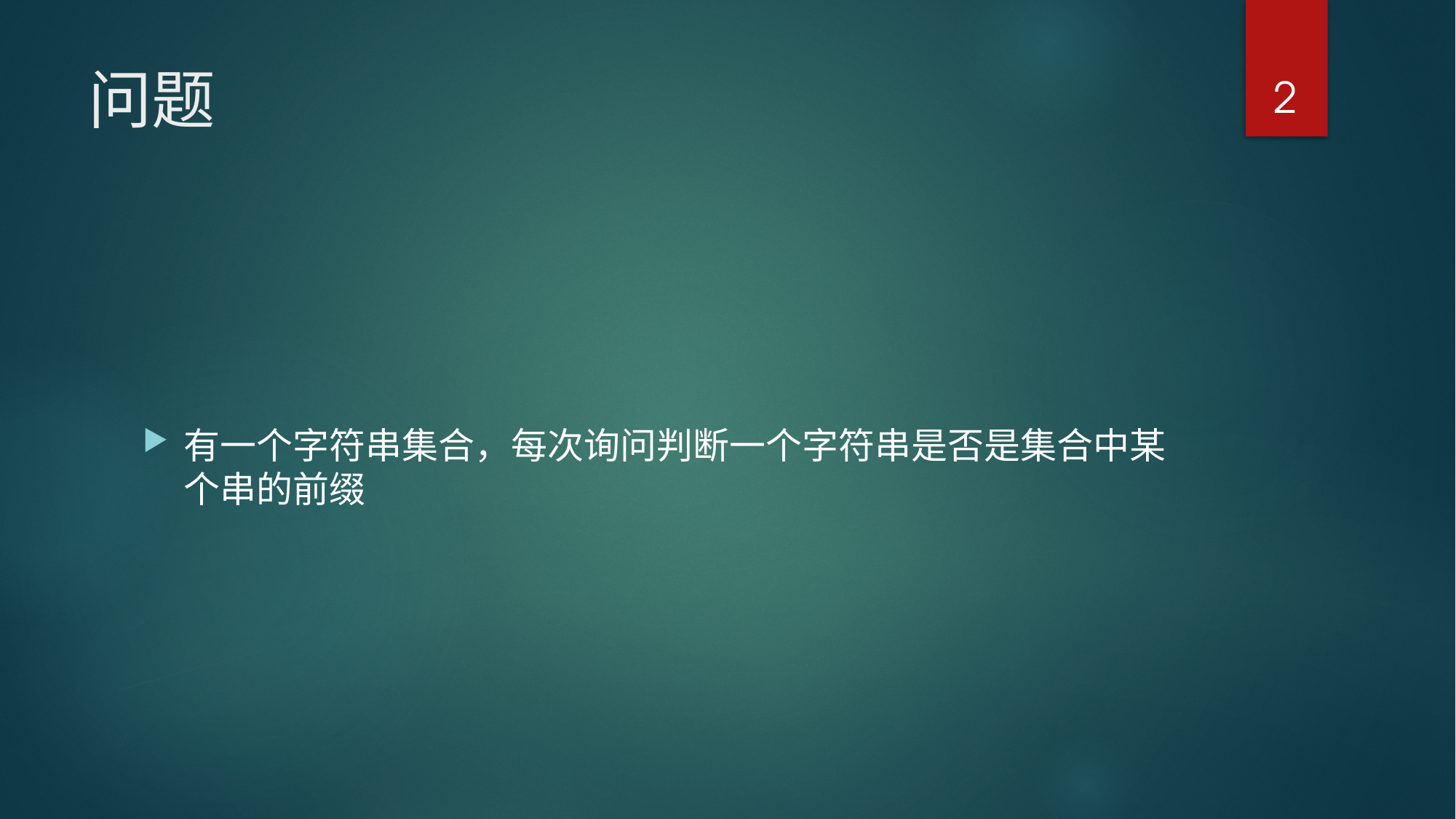

2
# 问题
有一个字符串集合，每次询问判断一个字符串是否是集合中某个串的前缀